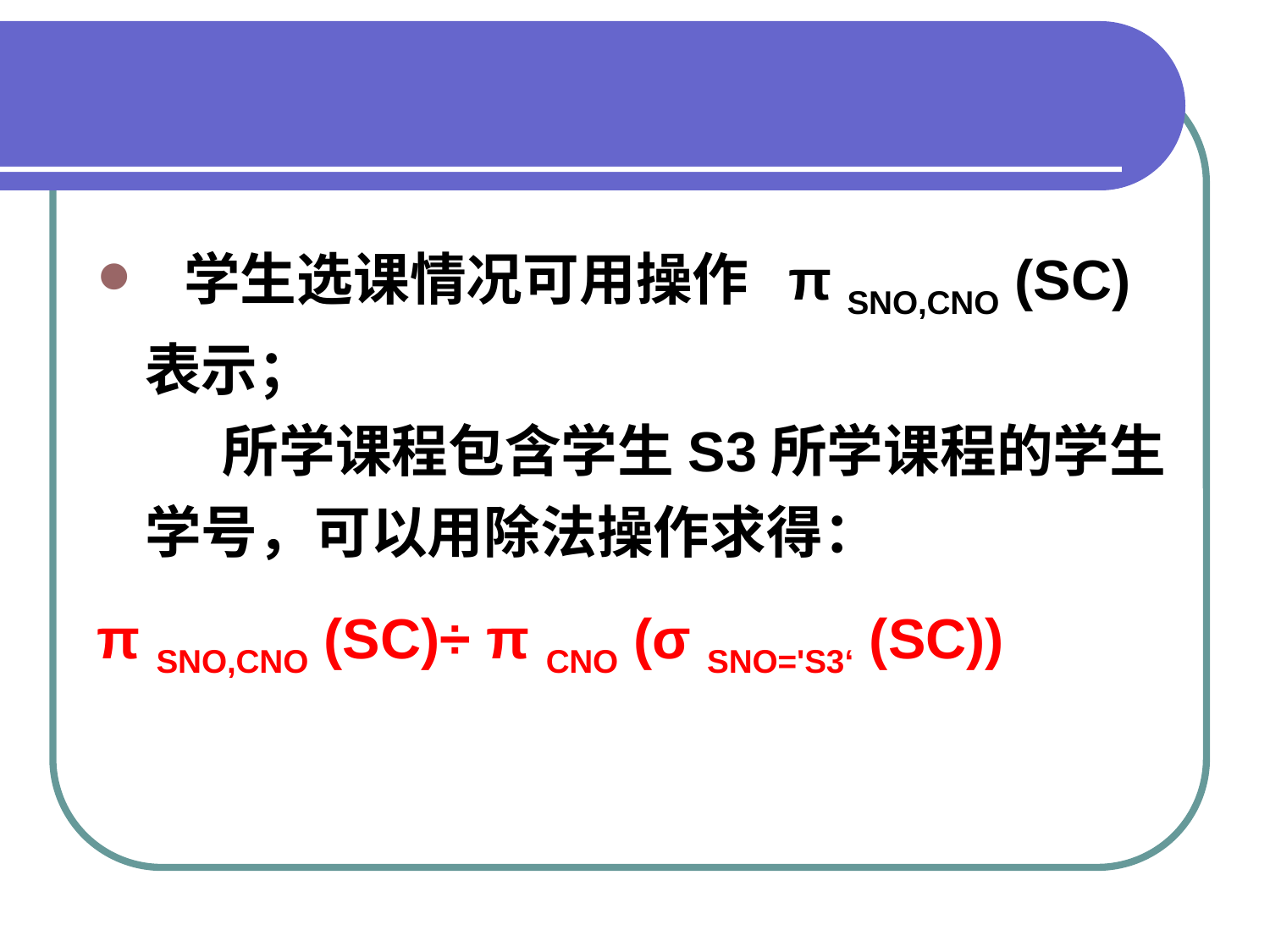

#
  学生选课情况可用操作  π SNO,CNO (SC)表示；
      所学课程包含学生S3所学课程的学生学号，可以用除法操作求得：
π SNO,CNO (SC)÷ π CNO (σ SNO='S3‘ (SC))